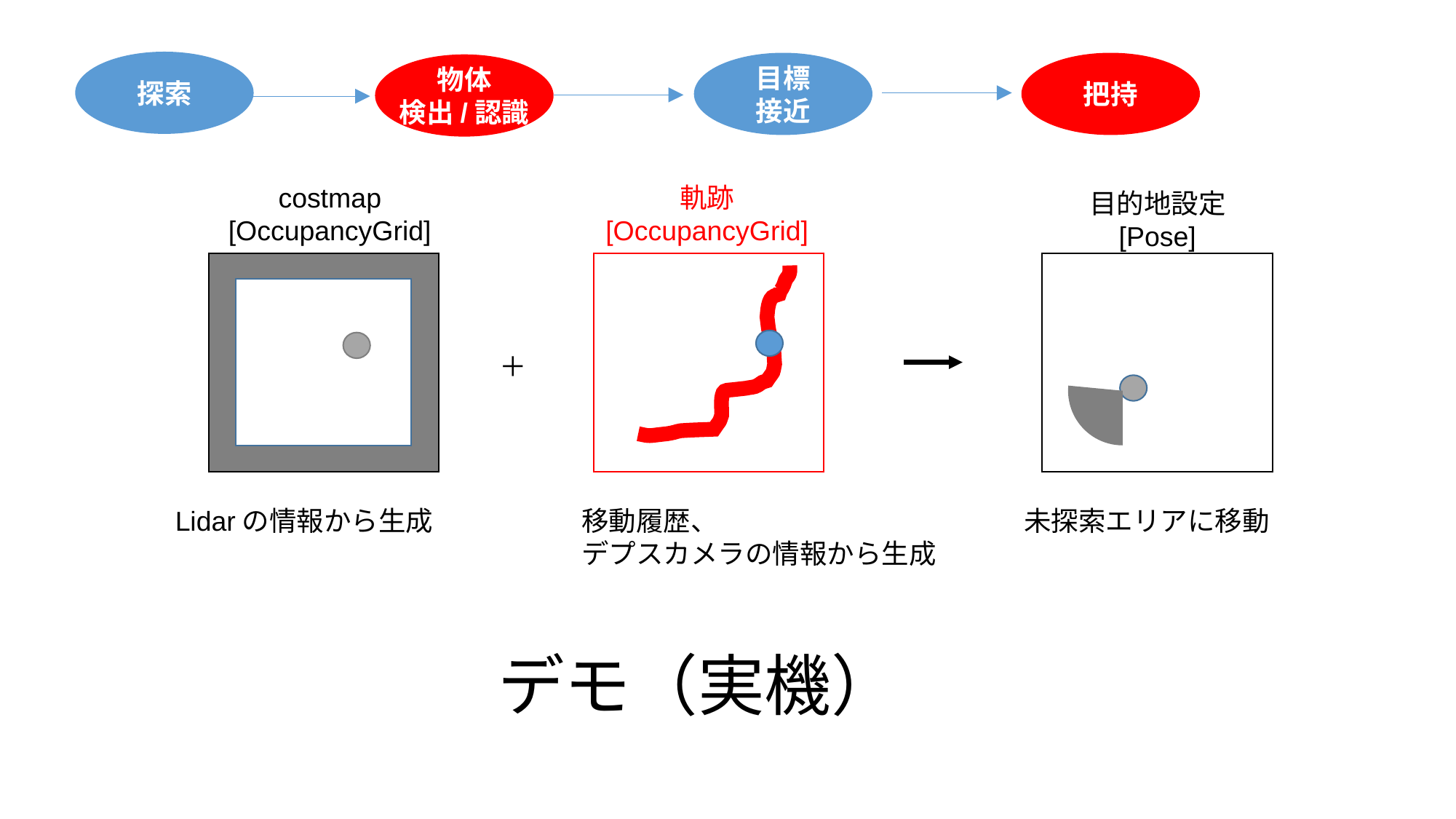

探索
把持
目標
接近
物体
検出/認識
costmap
[OccupancyGrid]
軌跡
[OccupancyGrid]
目的地設定
[Pose]

＋

Lidarの情報から生成
移動履歴、
デプスカメラの情報から生成
未探索エリアに移動
デモ（実機）